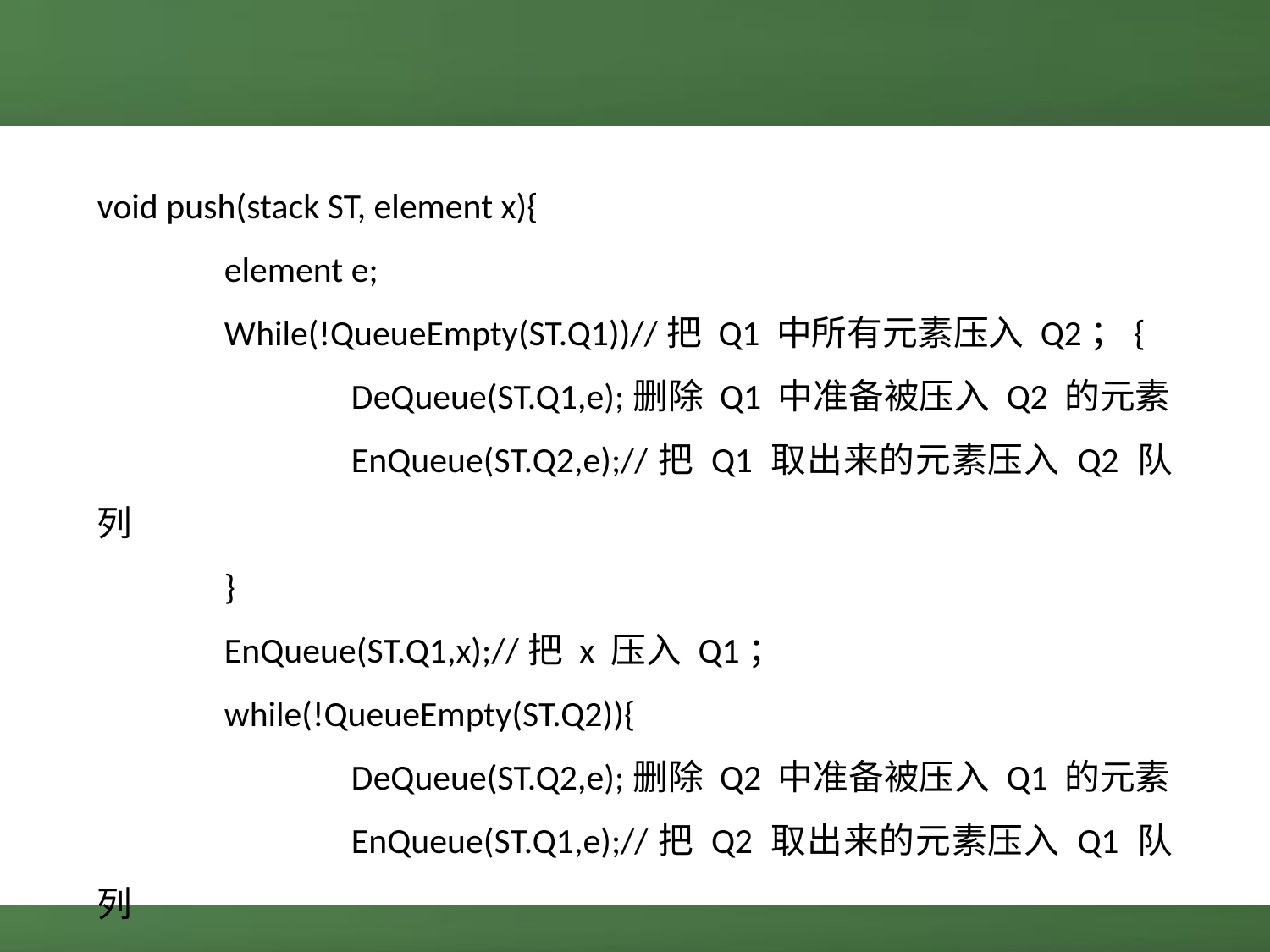

void push(stack ST, element x){
	element e;
	While(!QueueEmpty(ST.Q1))//把 Q1 中所有元素压入 Q2；{
		DeQueue(ST.Q1,e);删除 Q1 中准备被压入 Q2 的元素
		EnQueue(ST.Q2,e);//把 Q1 取出来的元素压入 Q2 队列
	}
	EnQueue(ST.Q1,x);//把 x 压入 Q1；
	while(!QueueEmpty(ST.Q2)){
		DeQueue(ST.Q2,e);删除 Q2 中准备被压入 Q1 的元素
		EnQueue(ST.Q1,e);//把 Q2 取出来的元素压入 Q1 队列
	}   }